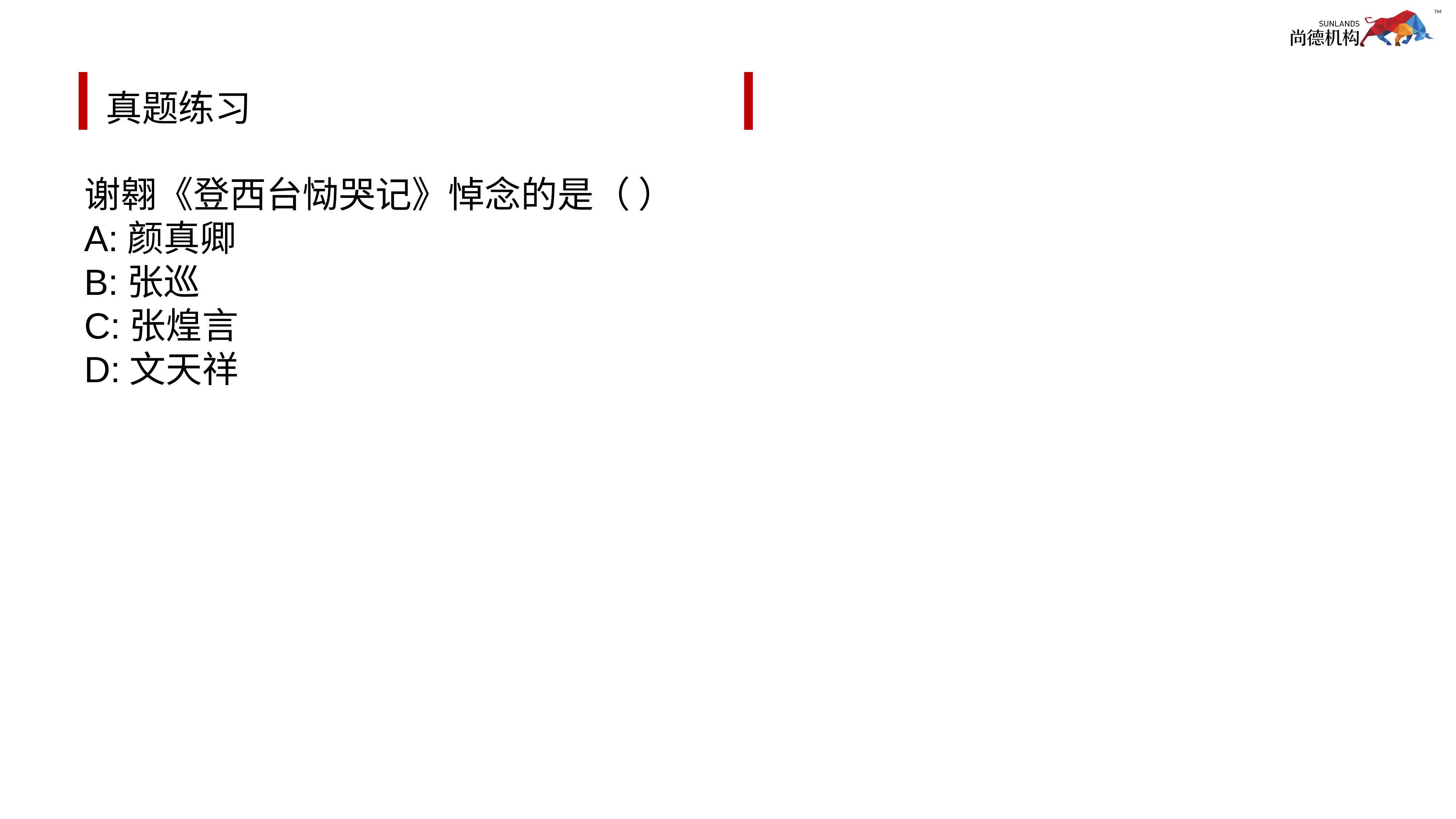

# 真题练习
谢翱《登西台恸哭记》悼念的是（ ）
A:颜真卿
B:张巡
C:张煌言
D:文天祥